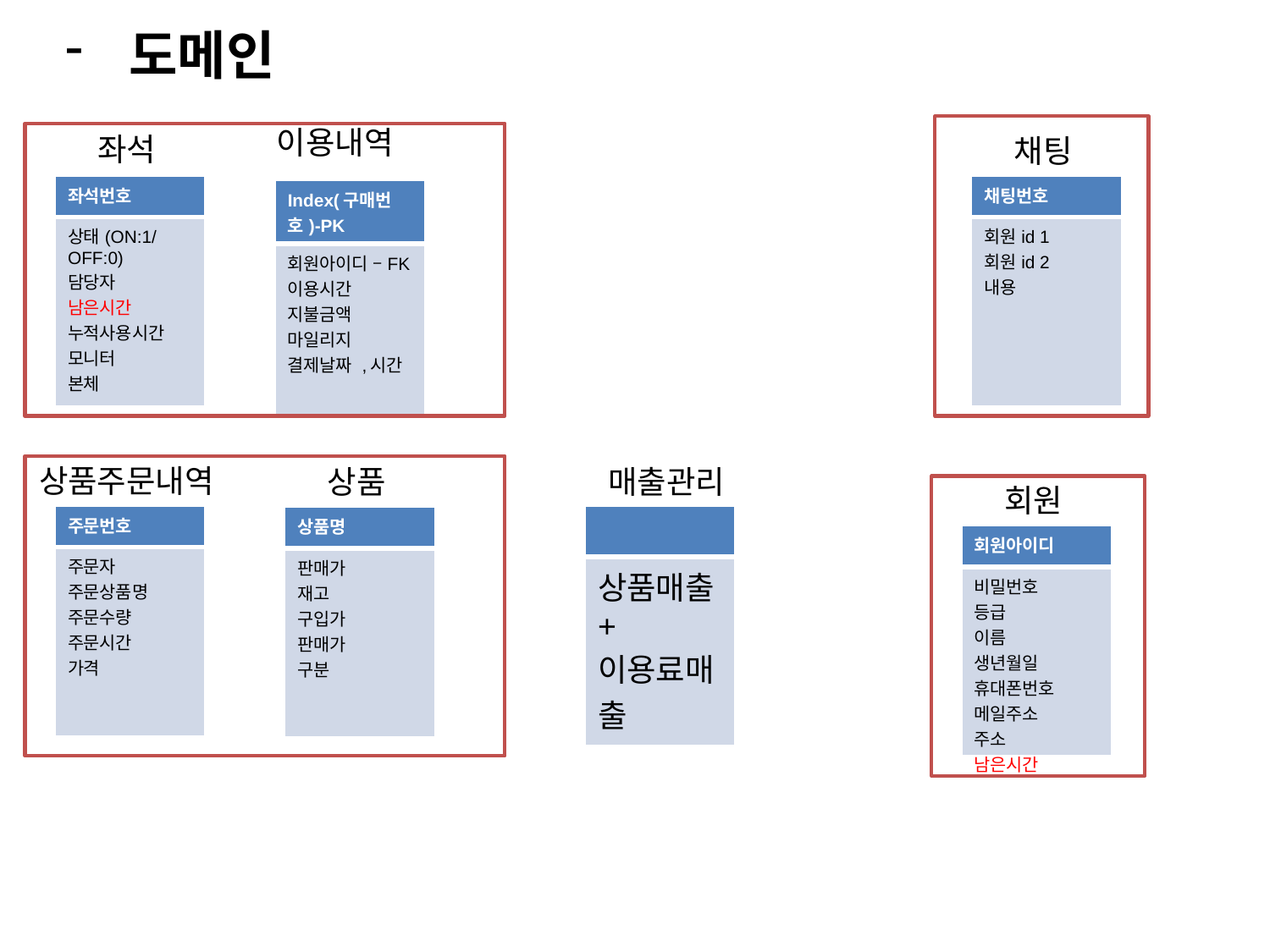

도메인
이용내역

좌석
채팅
| 좌석번호 |
| --- |
| 상태(ON:1/OFF:0) 담당자 남은시간 누적사용시간 모니터 본체 |
| 채팅번호 |
| --- |
| 회원id 1 회원id 2 내용 |
| Index(구매번호)-PK |
| --- |
| 회원아이디 –FK 이용시간 지불금액 마일리지 결제날짜 ,시간 |
상품주문내역

상품
매출관리
회원

| 주문번호 |
| --- |
| 주문자 주문상품명 주문수량 주문시간 가격 |
|  |
| --- |
| 상품매출 + 이용료매출 |
| 상품명 |
| --- |
| 판매가 재고 구입가 판매가 구분 |
| 회원아이디 |
| --- |
| 비밀번호 등급 이름 생년월일 휴대폰번호 메일주소 주소 남은시간 |